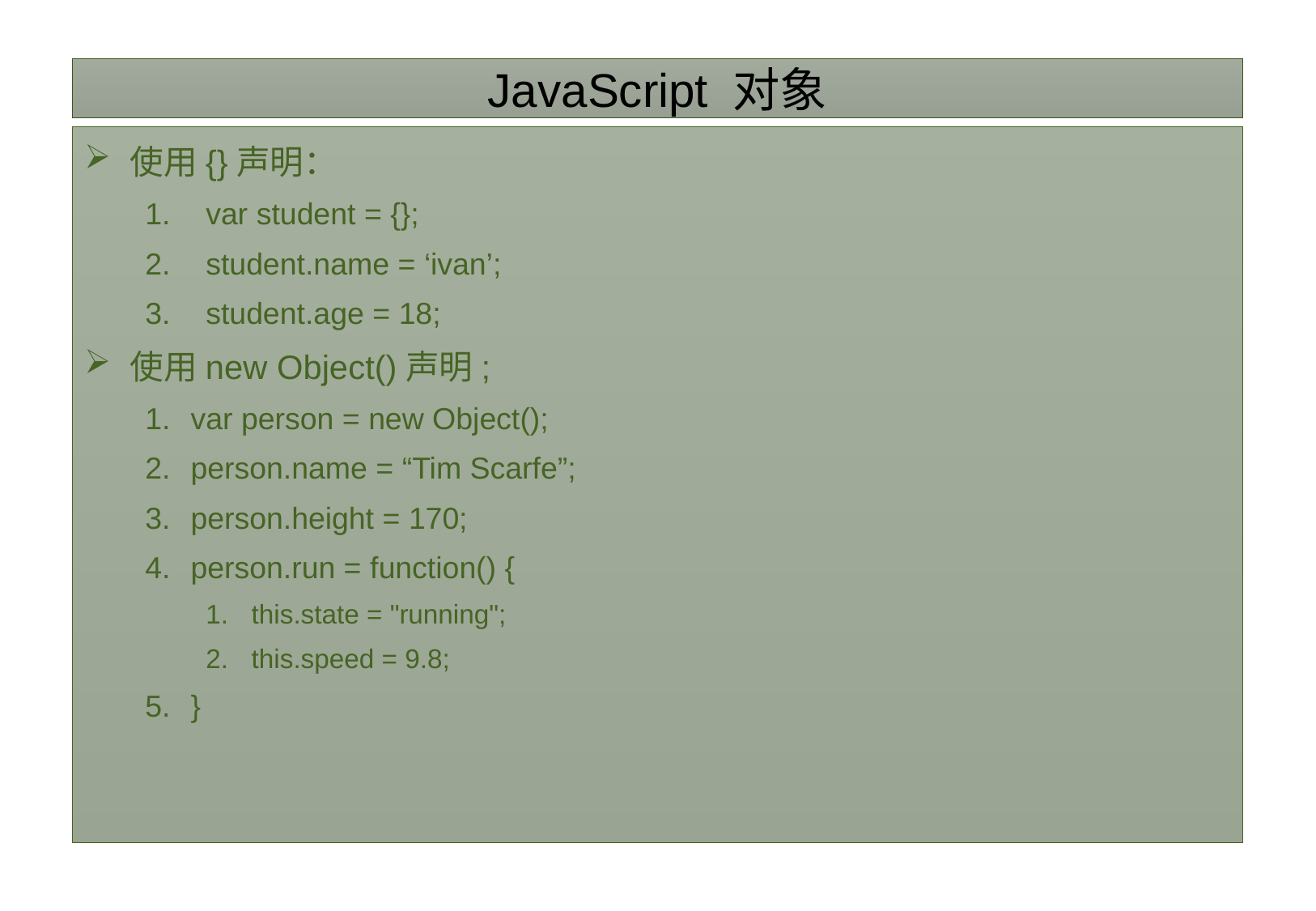

# JavaScript 对象
使用{}声明：
var student = {};
student.name = ‘ivan’;
student.age = 18;
使用new Object()声明;
var person = new Object();
person.name = “Tim Scarfe”;
person.height = 170;
person.run = function() {
this.state = "running";
this.speed = 9.8;
}